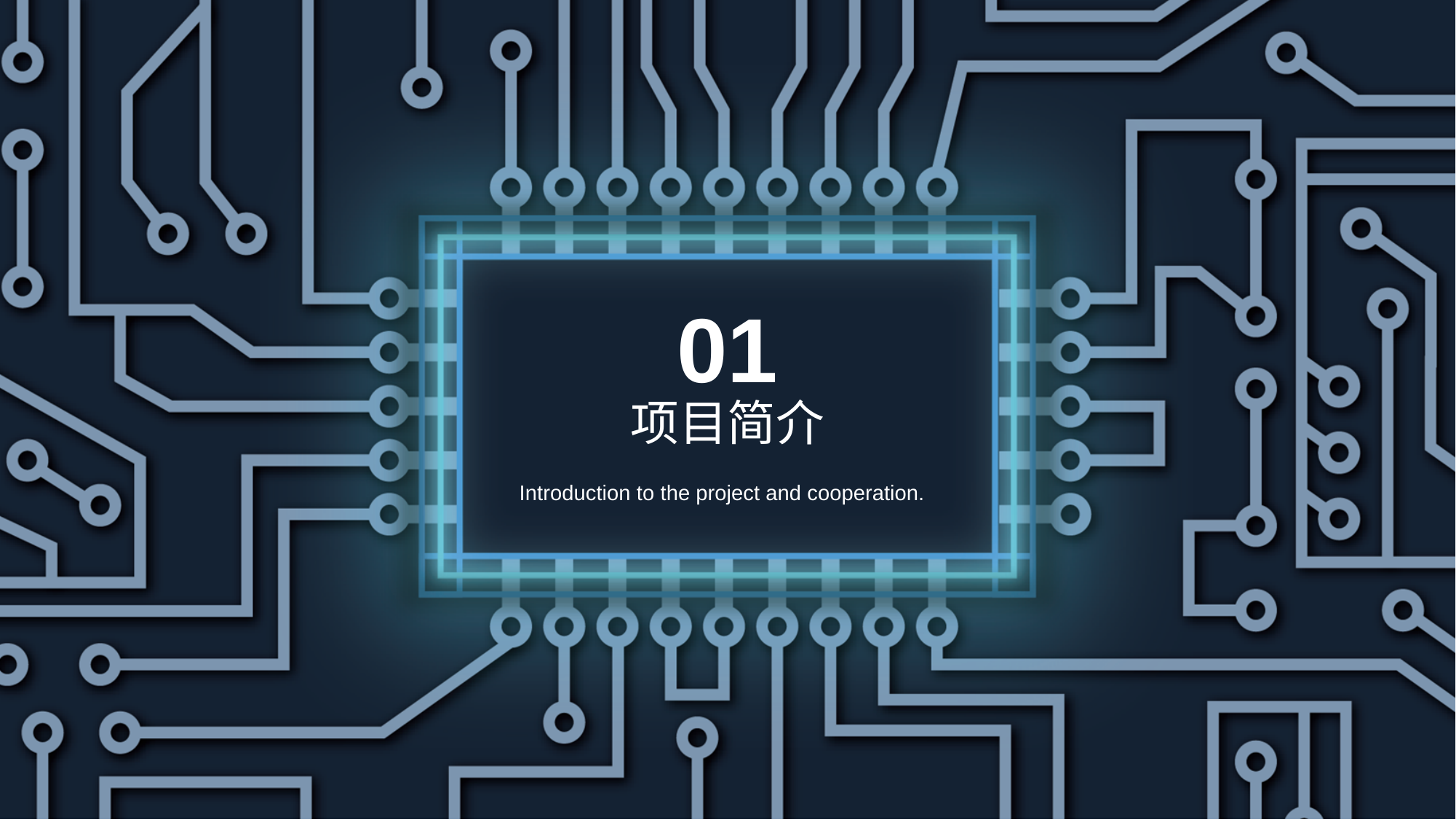

01
项目简介
Introduction to the project and cooperation.